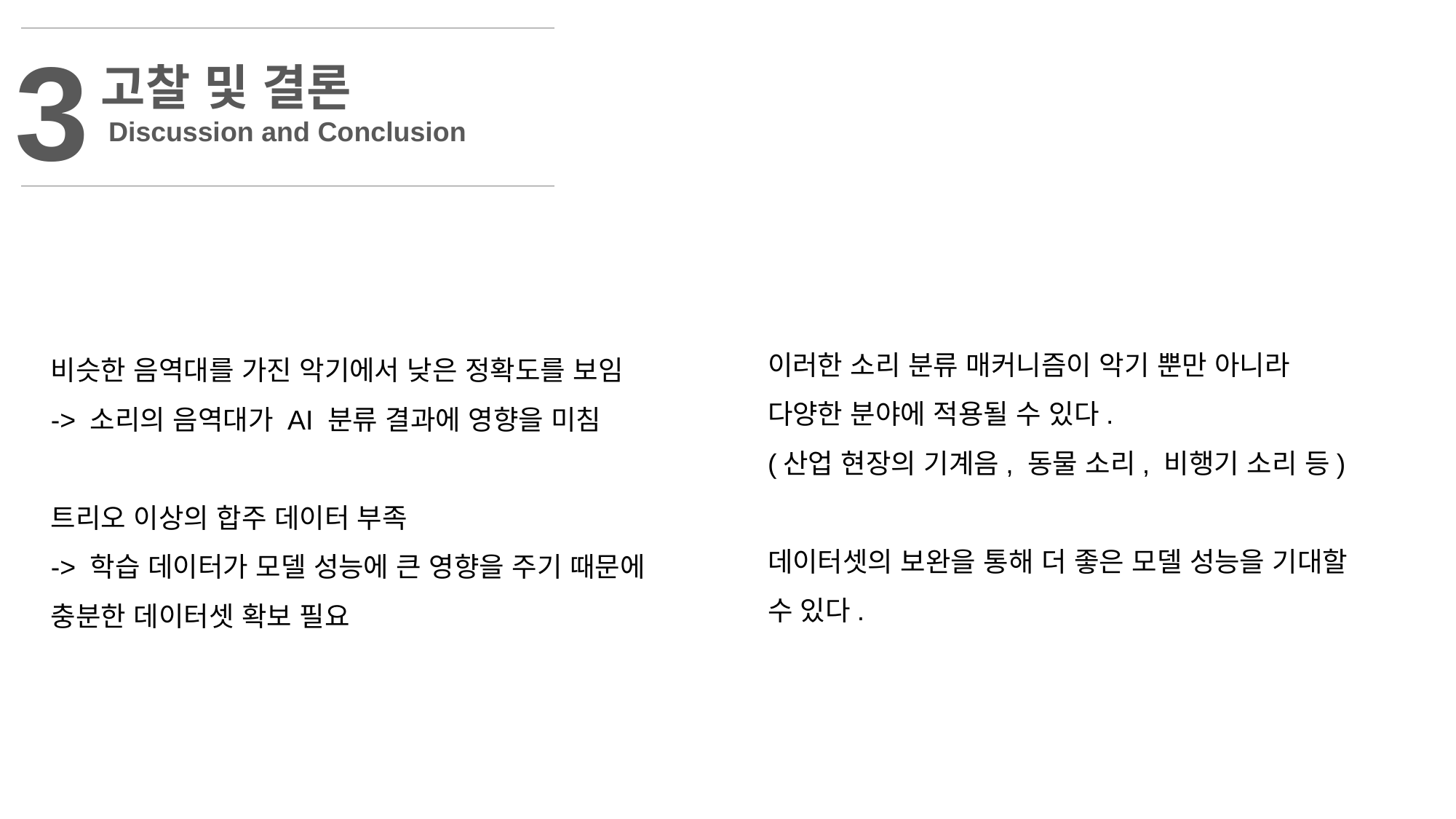

3
고찰 및 결론
 Discussion and Conclusion
비슷한 음역대를 가진 악기에서 낮은 정확도를 보임
-> 소리의 음역대가 AI 분류 결과에 영향을 미침

트리오 이상의 합주 데이터 부족
-> 학습 데이터가 모델 성능에 큰 영향을 주기 때문에 충분한 데이터셋 확보 필요
이러한 소리 분류 매커니즘이 악기 뿐만 아니라 다양한 분야에 적용될 수 있다.
(산업 현장의 기계음, 동물 소리, 비행기 소리 등)

데이터셋의 보완을 통해 더 좋은 모델 성능을 기대할 수 있다.